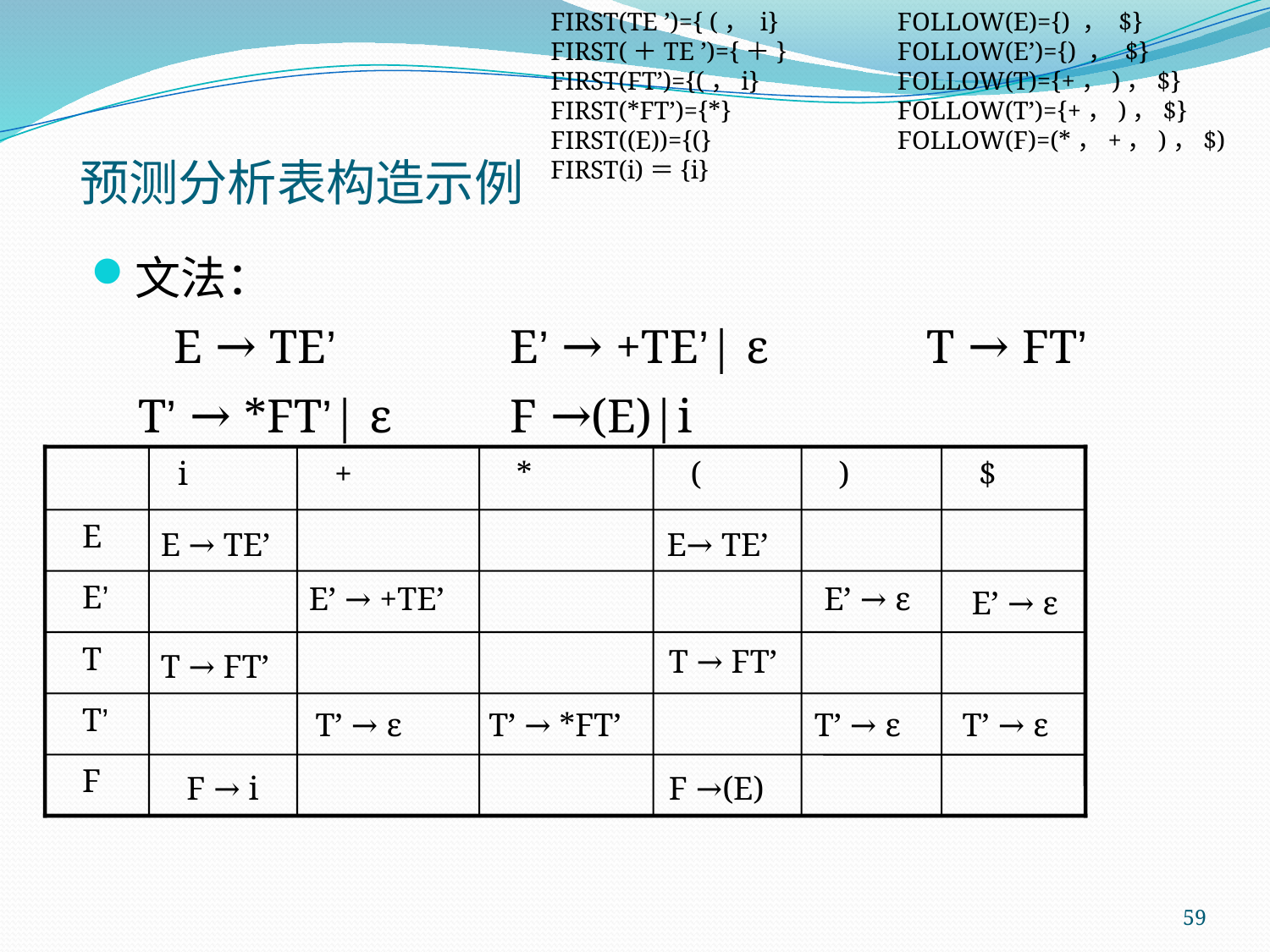

FIRST(TE ’)={ (， i}
FIRST(＋TE ’)={＋}
FIRST(FT’)={(，i}
FIRST(*FT’)={*}
FIRST((E))={(}
FIRST(i)＝{i}

FOLLOW(E)={) ， $}
FOLLOW(E’)={) ， $}
FOLLOW(T)={+，)，$}
FOLLOW(T’)={+，)，$}
FOLLOW(F)=(*，+，)，$)

# 预测分析表构造示例
文法：
       E → TE’		E’ → +TE’| ε	   T → FT’
    T’ → *FT’| ε	F →(E)|i

  i

   +

   *

   (

   )

   $

   E

   E’

   T

   T’

   F

E → TE’
E→ TE’

E’ → +TE’
E’ → ε
E’ → ε
T → FT’
T → FT’
T’ → ε
T’ → *FT’
T’ → ε
T’ → ε
F → i
F →(E)
59